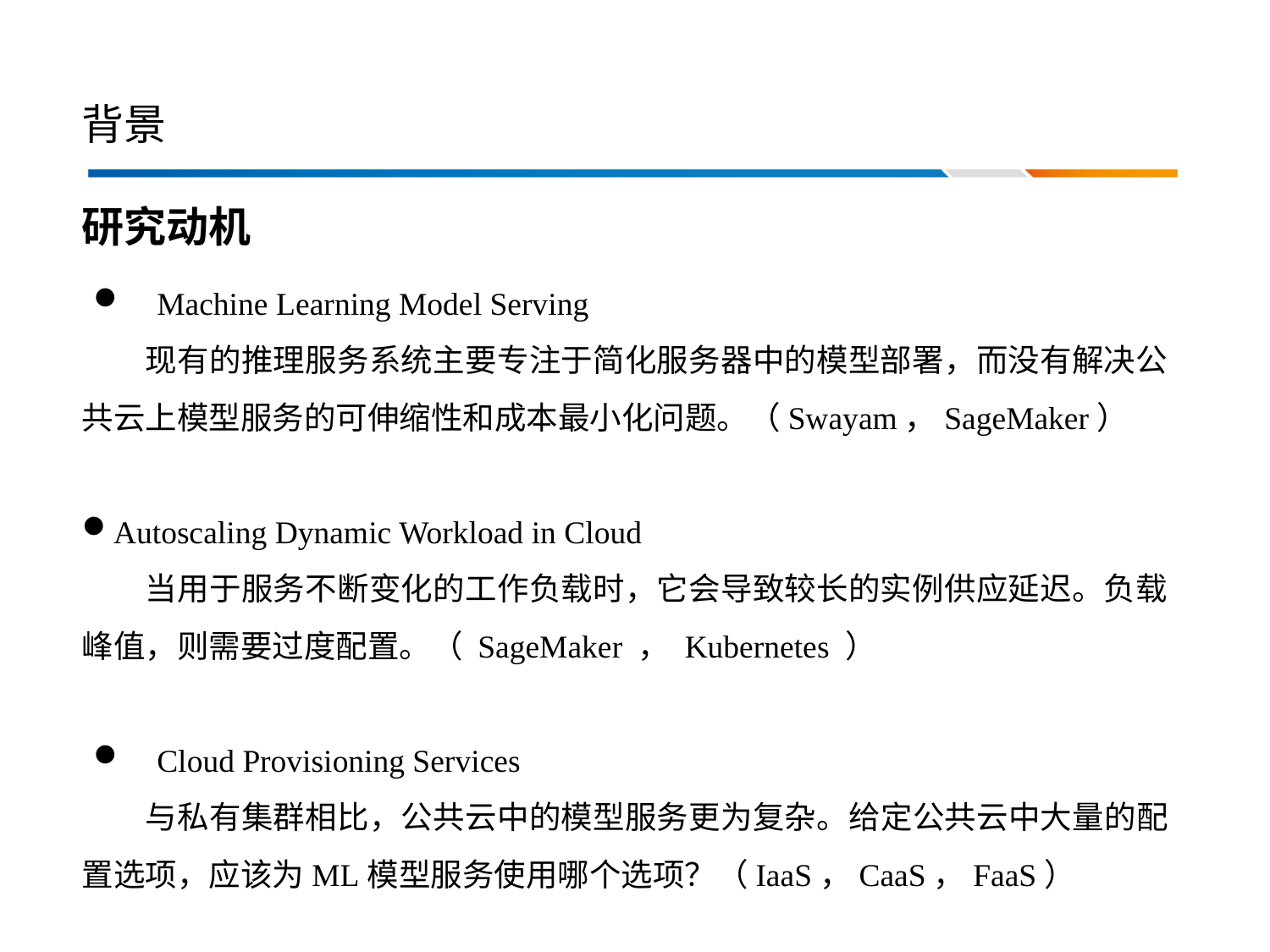

# 背景
研究动机
Machine Learning Model Serving
现有的推理服务系统主要专注于简化服务器中的模型部署，而没有解决公共云上模型服务的可伸缩性和成本最小化问题。（Swayam，SageMaker）

Autoscaling Dynamic Workload in Cloud
当用于服务不断变化的工作负载时，它会导致较长的实例供应延迟。负载峰值，则需要过度配置。（ SageMaker ， Kubernetes ）

Cloud Provisioning Services
与私有集群相比，公共云中的模型服务更为复杂。给定公共云中大量的配置选项，应该为ML模型服务使用哪个选项？（IaaS，CaaS，FaaS）